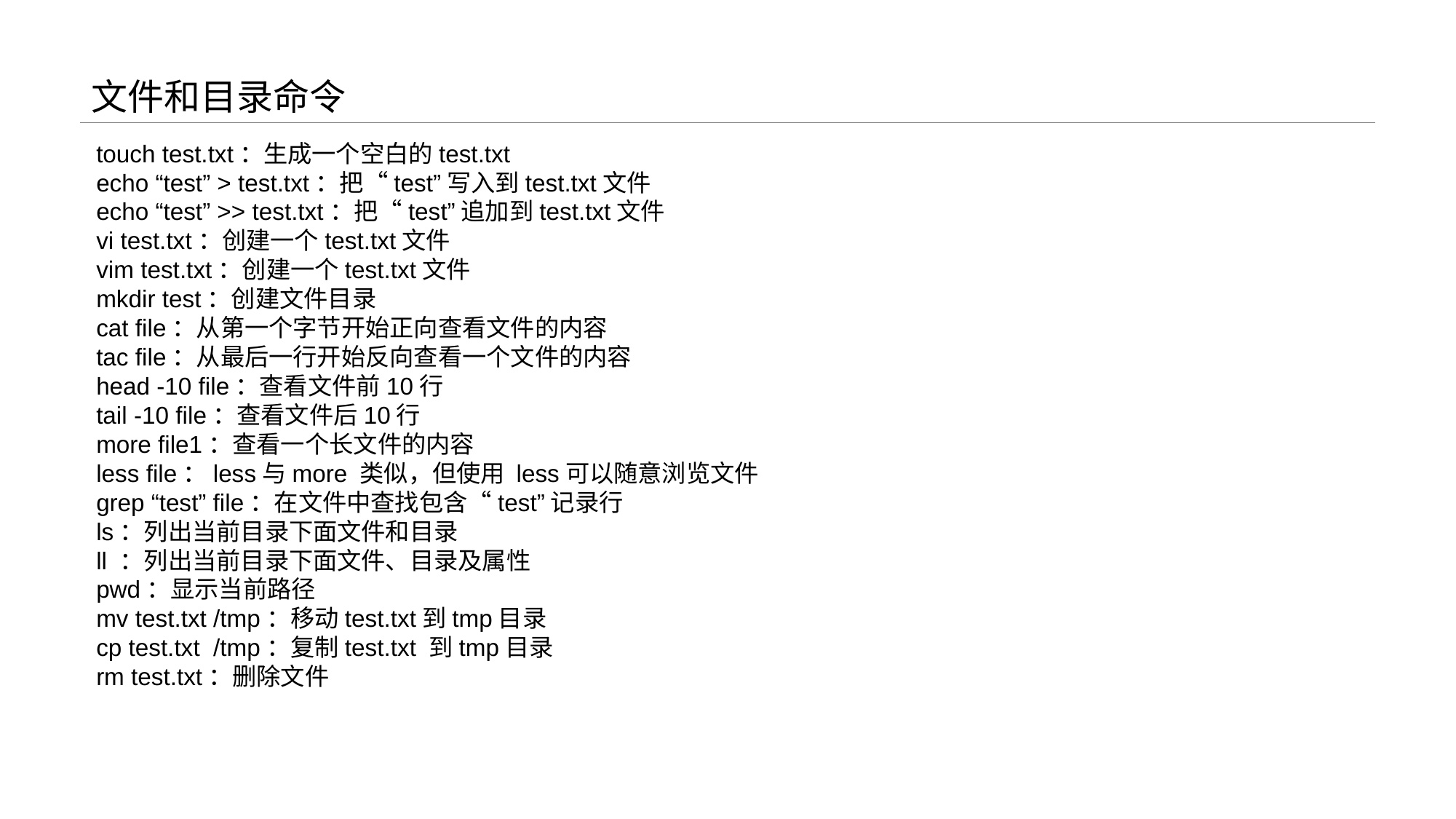

# 文件和目录命令
touch test.txt：生成一个空白的test.txt
echo “test” > test.txt：把“test”写入到test.txt文件
echo “test” >> test.txt：把“test”追加到test.txt文件
vi test.txt：创建一个test.txt文件
vim test.txt：创建一个test.txt文件
mkdir test：创建文件目录
cat file：从第一个字节开始正向查看文件的内容
tac file：从最后一行开始反向查看一个文件的内容
head -10 file：查看文件前10行
tail -10 file：查看文件后10行
more file1：查看一个长文件的内容
less file：less与more 类似，但使用 less可以随意浏览文件
grep “test” file：在文件中查找包含“test”记录行
ls：列出当前目录下面文件和目录
ll ：列出当前目录下面文件、目录及属性
pwd：显示当前路径
mv test.txt /tmp：移动test.txt到tmp目录
cp test.txt  /tmp：复制test.txt 到tmp目录
rm test.txt：删除文件
5